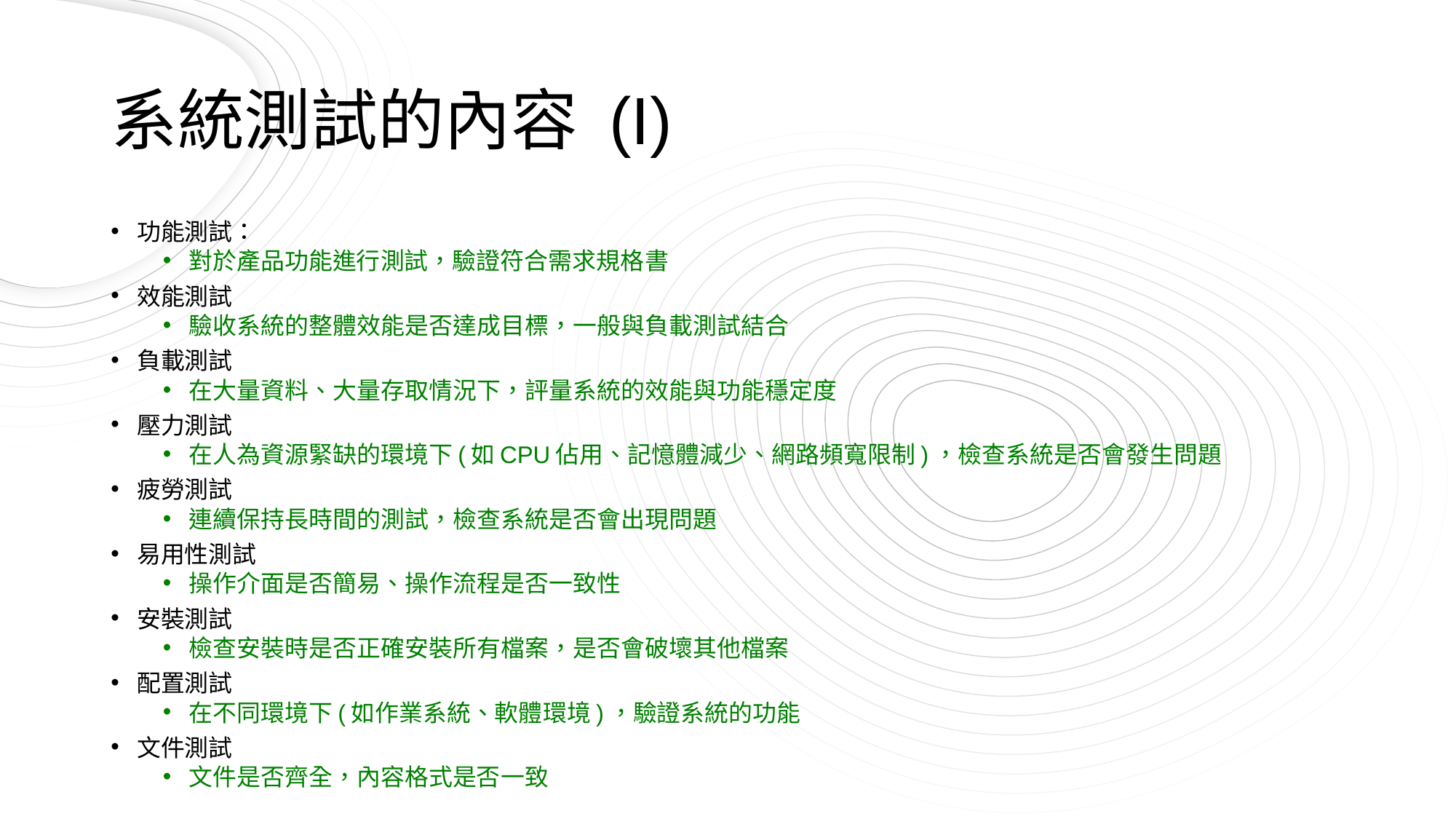

# 系統測試的內容 (I)
功能測試：
對於產品功能進行測試，驗證符合需求規格書
效能測試
驗收系統的整體效能是否達成目標，一般與負載測試結合
負載測試
在大量資料、大量存取情況下，評量系統的效能與功能穩定度
壓力測試
在人為資源緊缺的環境下(如CPU佔用、記憶體減少、網路頻寬限制)，檢查系統是否會發生問題
疲勞測試
連續保持長時間的測試，檢查系統是否會出現問題
易用性測試
操作介面是否簡易、操作流程是否一致性
安裝測試
檢查安裝時是否正確安裝所有檔案，是否會破壞其他檔案
配置測試
在不同環境下(如作業系統、軟體環境)，驗證系統的功能
文件測試
文件是否齊全，內容格式是否一致